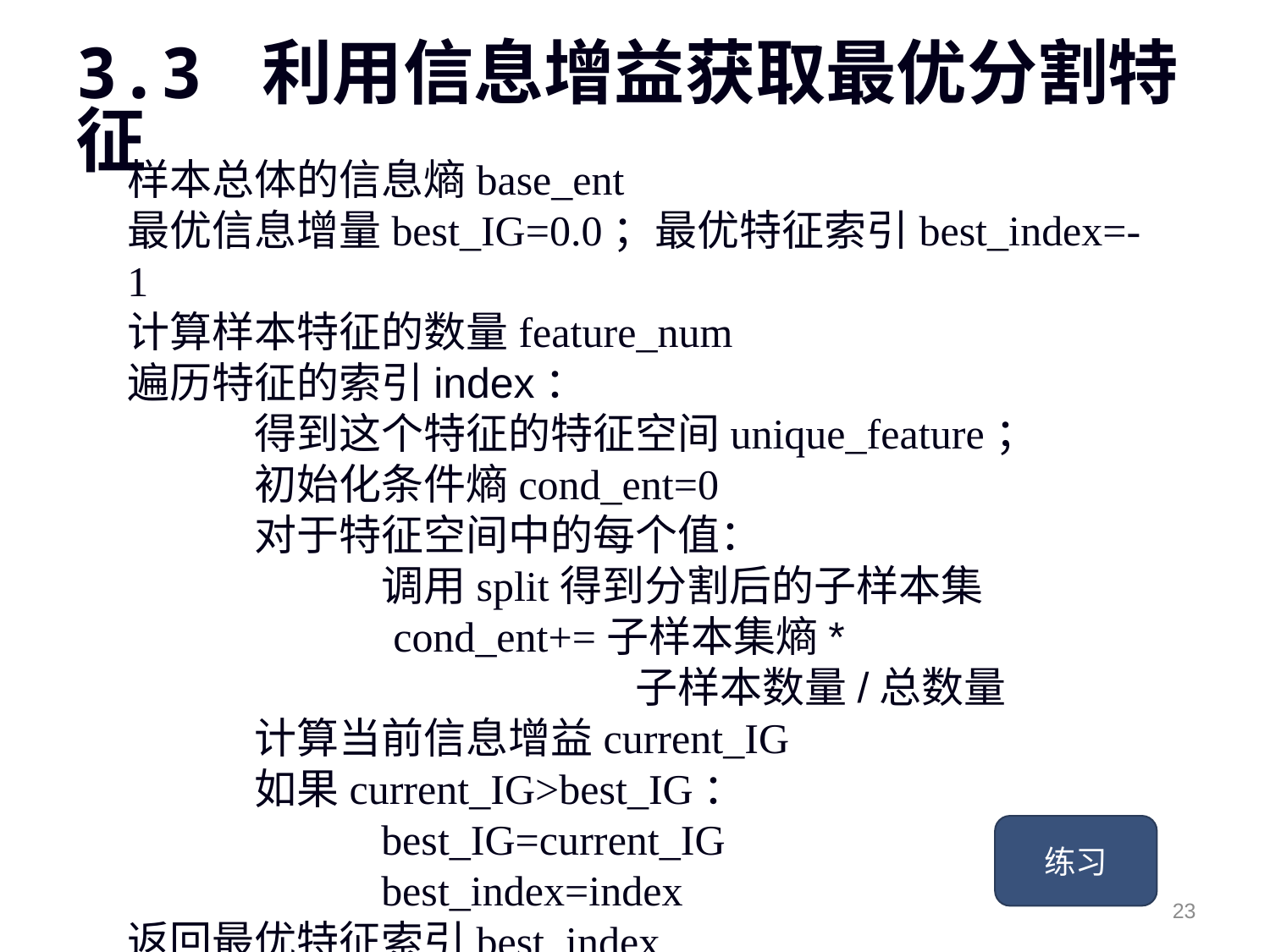

3.3 利用信息增益获取最优分割特征
样本总体的信息熵base_ent
最优信息增量best_IG=0.0；最优特征索引best_index=-1
计算样本特征的数量feature_num
遍历特征的索引index：
	得到这个特征的特征空间unique_feature；
	初始化条件熵cond_ent=0
	对于特征空间中的每个值：
		调用split得到分割后的子样本集
		 cond_ent+=子样本集熵*
				子样本数量/总数量
	计算当前信息增益current_IG
	如果current_IG>best_IG：
		best_IG=current_IG
		best_index=index
返回最优特征索引best_index
练习